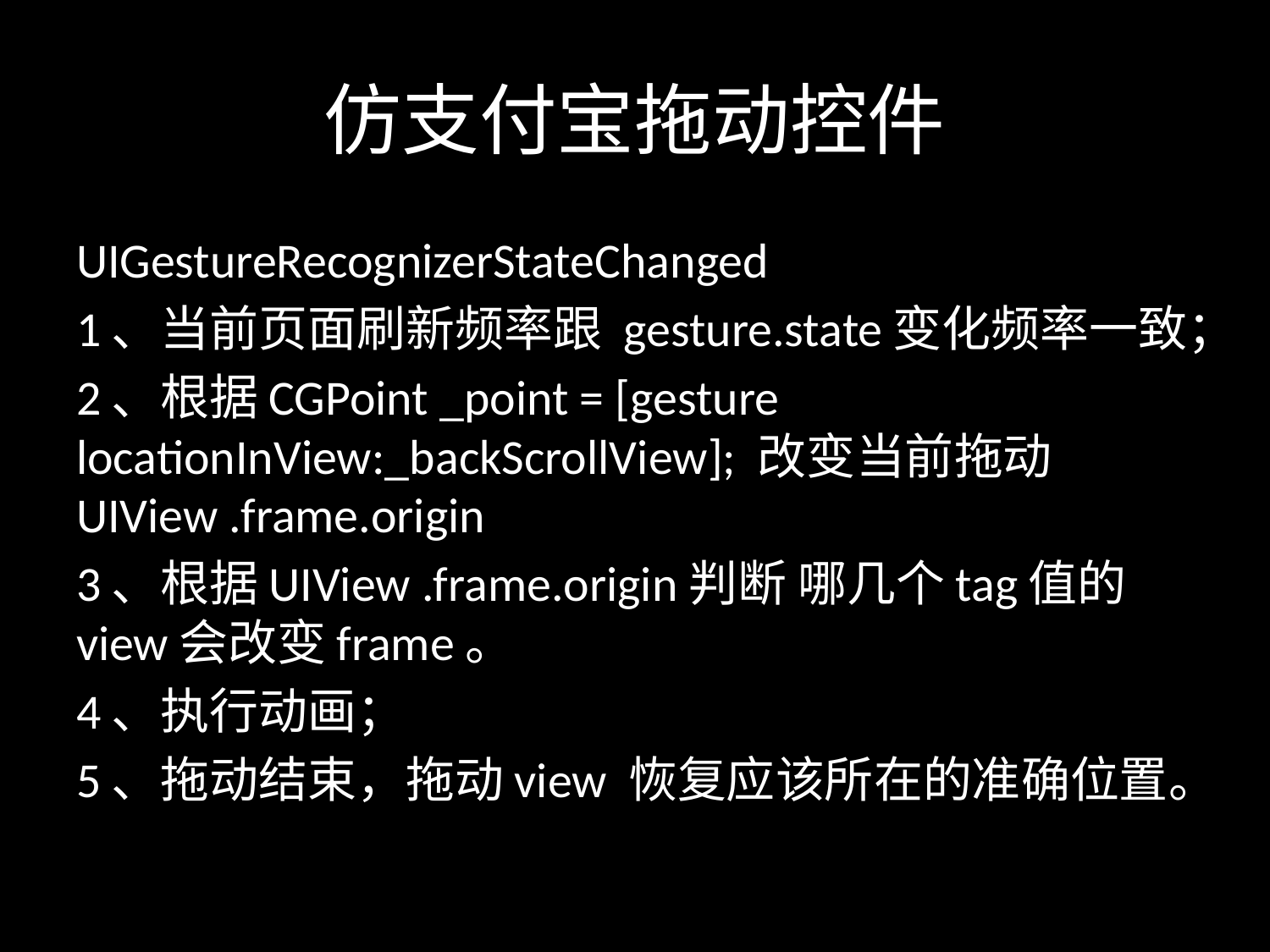

# 仿支付宝拖动控件
UIGestureRecognizerStateChanged
1、当前页面刷新频率跟 gesture.state变化频率一致；
2、根据CGPoint _point = [gesture locationInView:_backScrollView]; 改变当前拖动UIView .frame.origin
3、根据UIView .frame.origin判断 哪几个tag值的view会改变frame。
4、执行动画；
5、拖动结束，拖动view 恢复应该所在的准确位置。